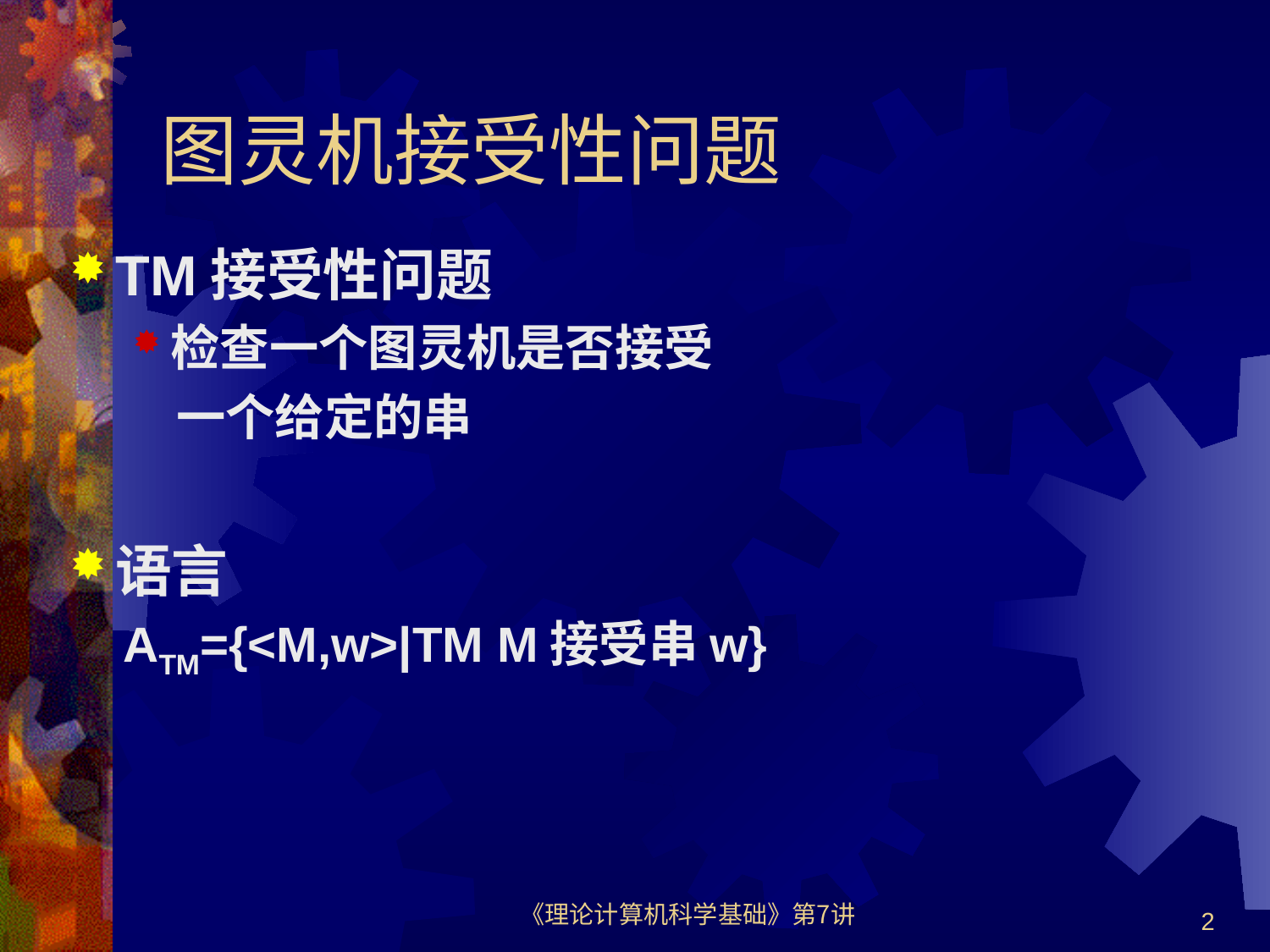

# 图灵机接受性问题
TM接受性问题
检查一个图灵机是否接受
   一个给定的串

语言
ATM={<M,w>|TM M接受串w}
《理论计算机科学基础》第7讲
2